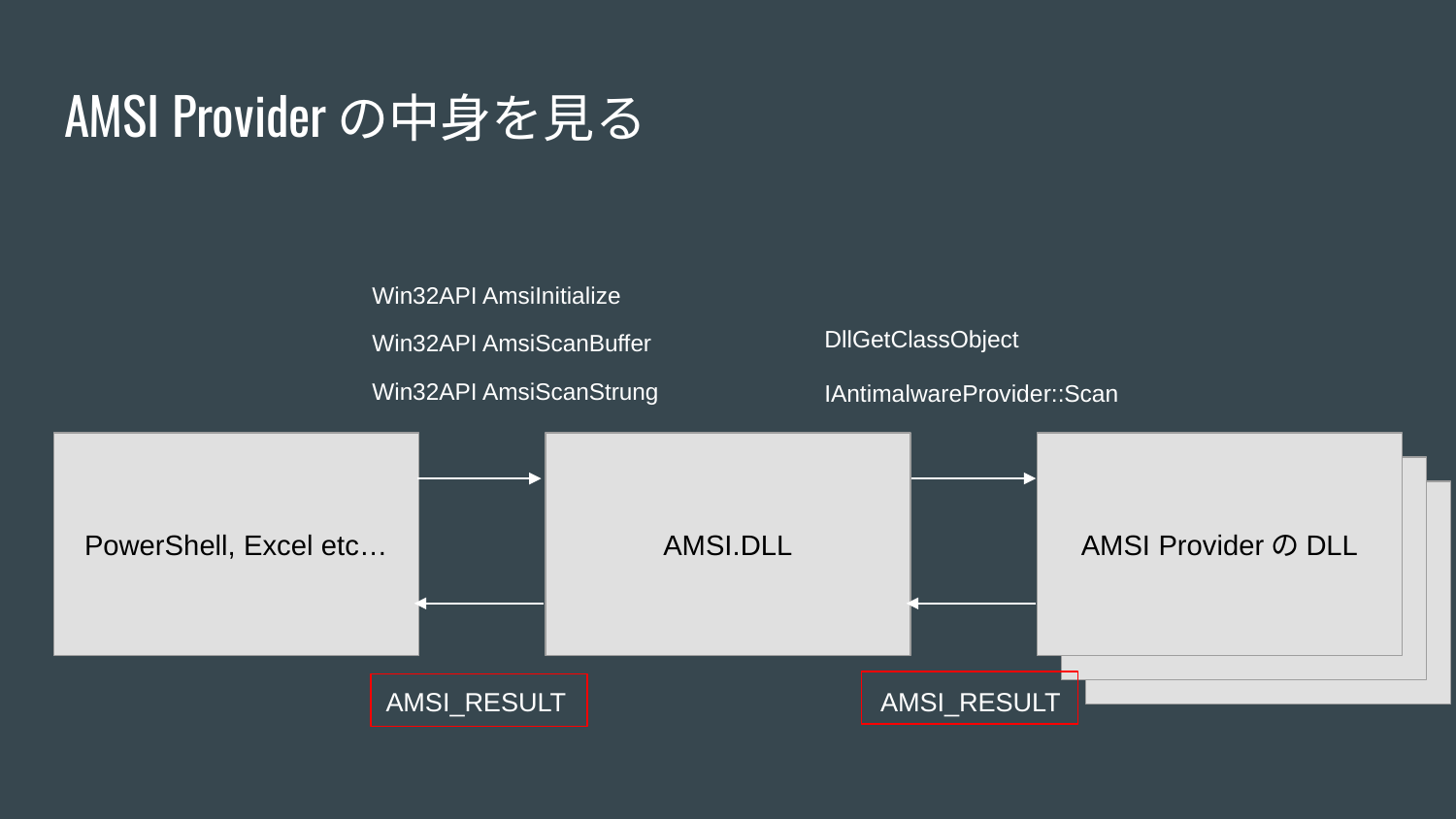

# AMSI Providerの中身を見る
Win32API AmsiInitialize
Win32API AmsiScanBuffer
Win32API AmsiScanStrung
DllGetClassObject
IAntimalwareProvider::Scan
PowerShell, Excel etc…
AMSI.DLL
AMSI ProviderのDLL

AMSI_RESULT
AMSI_RESULT